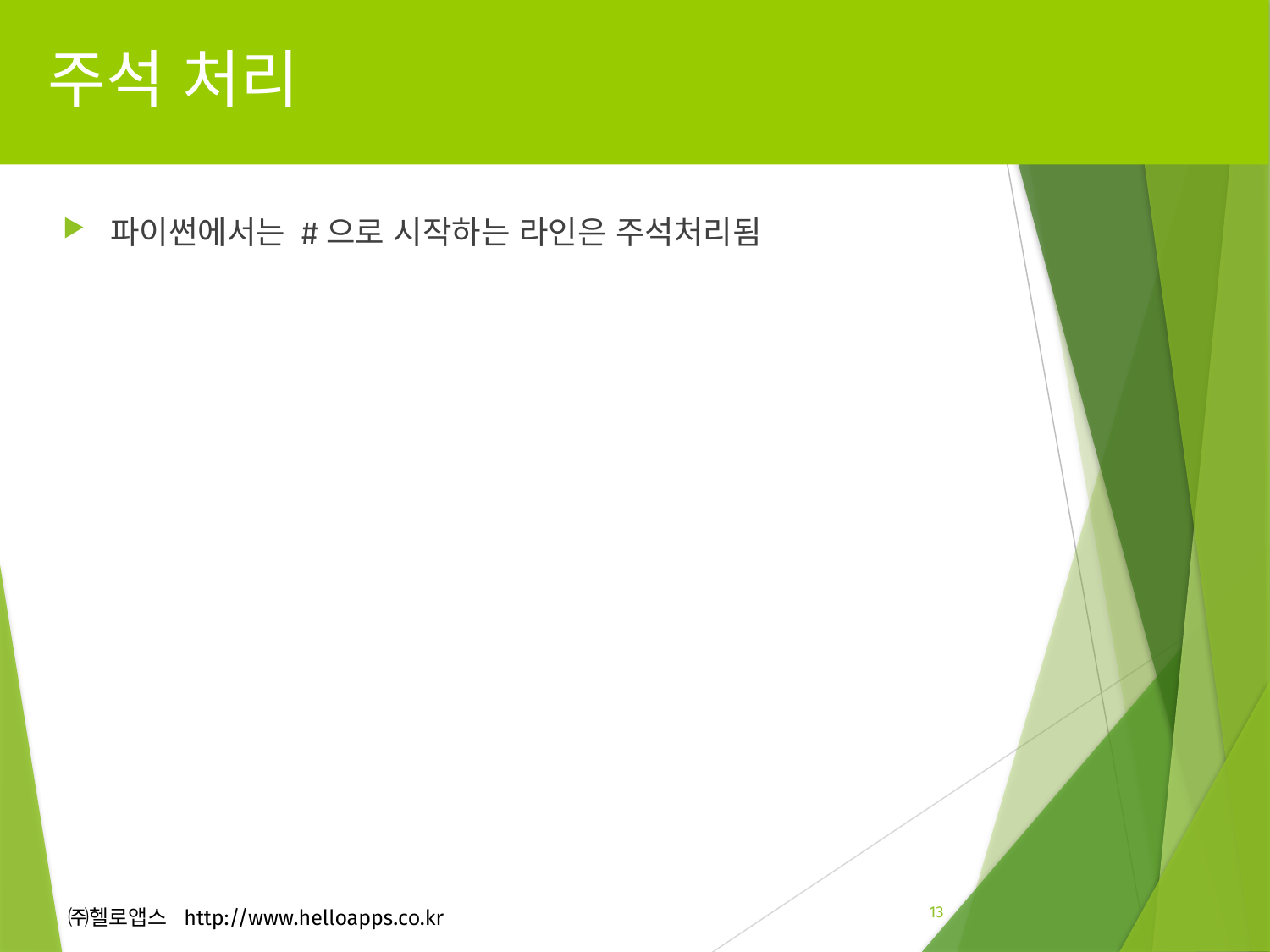

# 주석 처리
파이썬에서는 #으로 시작하는 라인은 주석처리됨
13